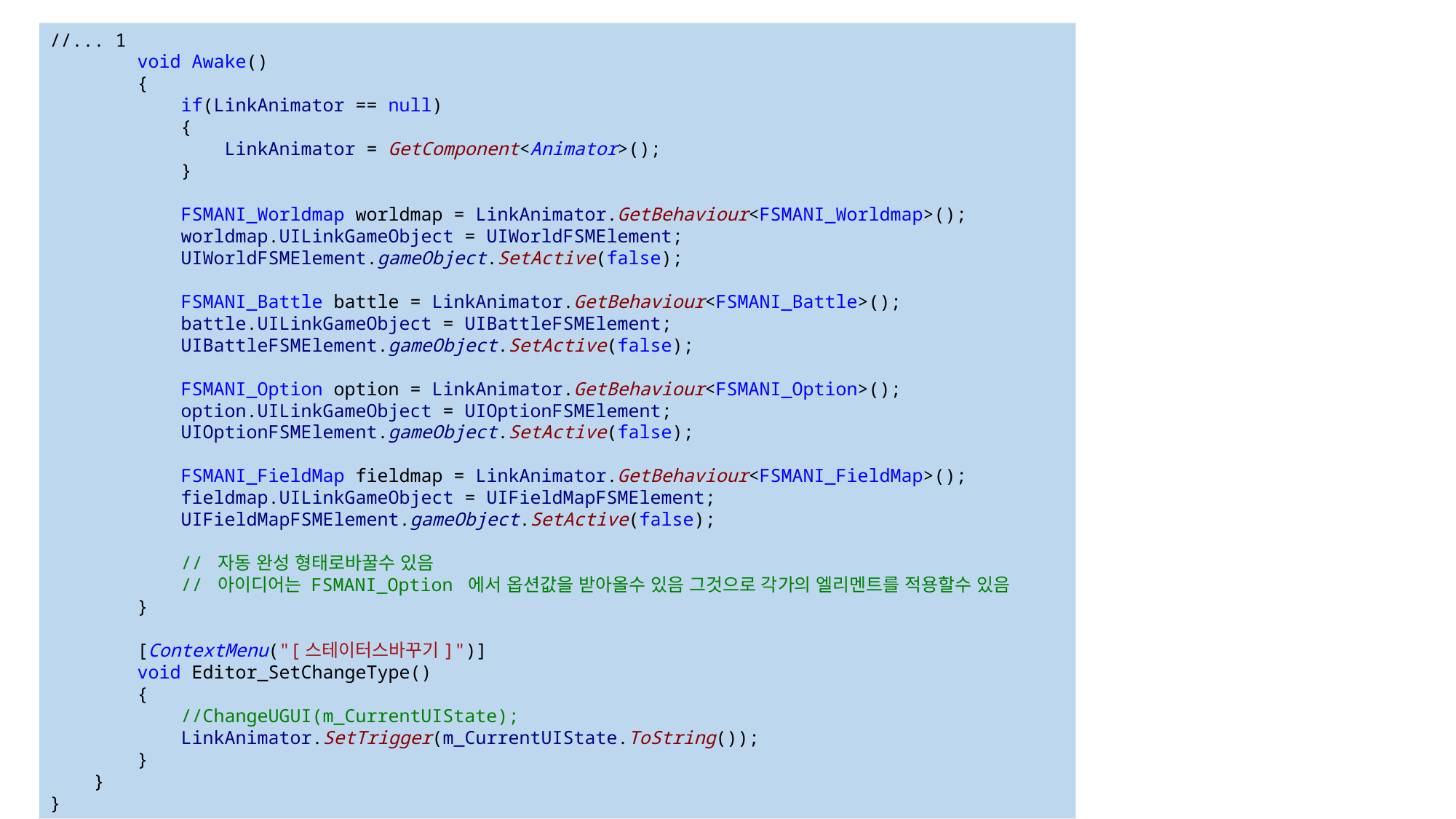

#
//... 1
        void Awake()
        {
            if(LinkAnimator == null)
            {
                LinkAnimator = GetComponent<Animator>();
            }

            FSMANI_Worldmap worldmap = LinkAnimator.GetBehaviour<FSMANI_Worldmap>();
            worldmap.UILinkGameObject = UIWorldFSMElement;
            UIWorldFSMElement.gameObject.SetActive(false);

            FSMANI_Battle battle = LinkAnimator.GetBehaviour<FSMANI_Battle>();
            battle.UILinkGameObject = UIBattleFSMElement;
            UIBattleFSMElement.gameObject.SetActive(false);

            FSMANI_Option option = LinkAnimator.GetBehaviour<FSMANI_Option>();
            option.UILinkGameObject = UIOptionFSMElement;
            UIOptionFSMElement.gameObject.SetActive(false);

            FSMANI_FieldMap fieldmap = LinkAnimator.GetBehaviour<FSMANI_FieldMap>();
            fieldmap.UILinkGameObject = UIFieldMapFSMElement;
            UIFieldMapFSMElement.gameObject.SetActive(false);

            // 자동 완성 형태로바꿀수 있음
            // 아이디어는 FSMANI_Option 에서 옵션값을 받아올수 있음 그것으로 각가의 엘리멘트를 적용할수 있음
        }

        [ContextMenu("[스테이터스바꾸기]")]
        void Editor_SetChangeType()
        {
            //ChangeUGUI(m_CurrentUIState);
            LinkAnimator.SetTrigger(m_CurrentUIState.ToString());
        }
    }
}